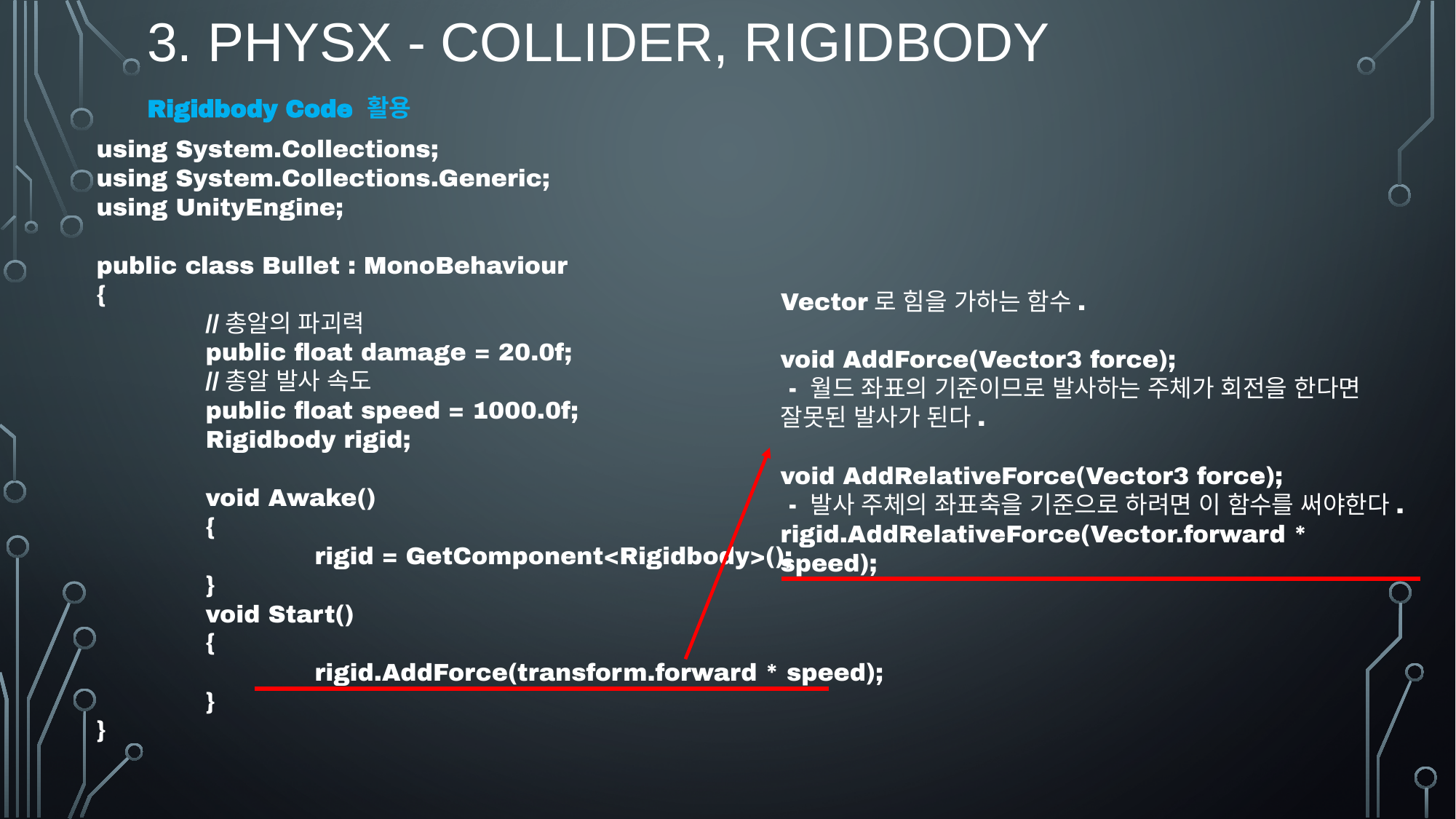

# 3. Physx - Collider, Rigidbody
Rigidbody Code 활용
using System.Collections;
using System.Collections.Generic;
using UnityEngine;

public class Bullet : MonoBehaviour
{
	//총알의 파괴력
	public float damage = 20.0f;
	//총알 발사 속도
	public float speed = 1000.0f;
	Rigidbody rigid;

	void Awake()
	{
		rigid = GetComponent<Rigidbody>();
	}
	void Start()
	{
		rigid.AddForce(transform.forward * speed);
	}
}
Vector로 힘을 가하는 함수.

void AddForce(Vector3 force);
 - 월드 좌표의 기준이므로 발사하는 주체가 회전을 한다면 잘못된 발사가 된다.

void AddRelativeForce(Vector3 force);
 - 발사 주체의 좌표축을 기준으로 하려면 이 함수를 써야한다.
rigid.AddRelativeForce(Vector.forward * speed);